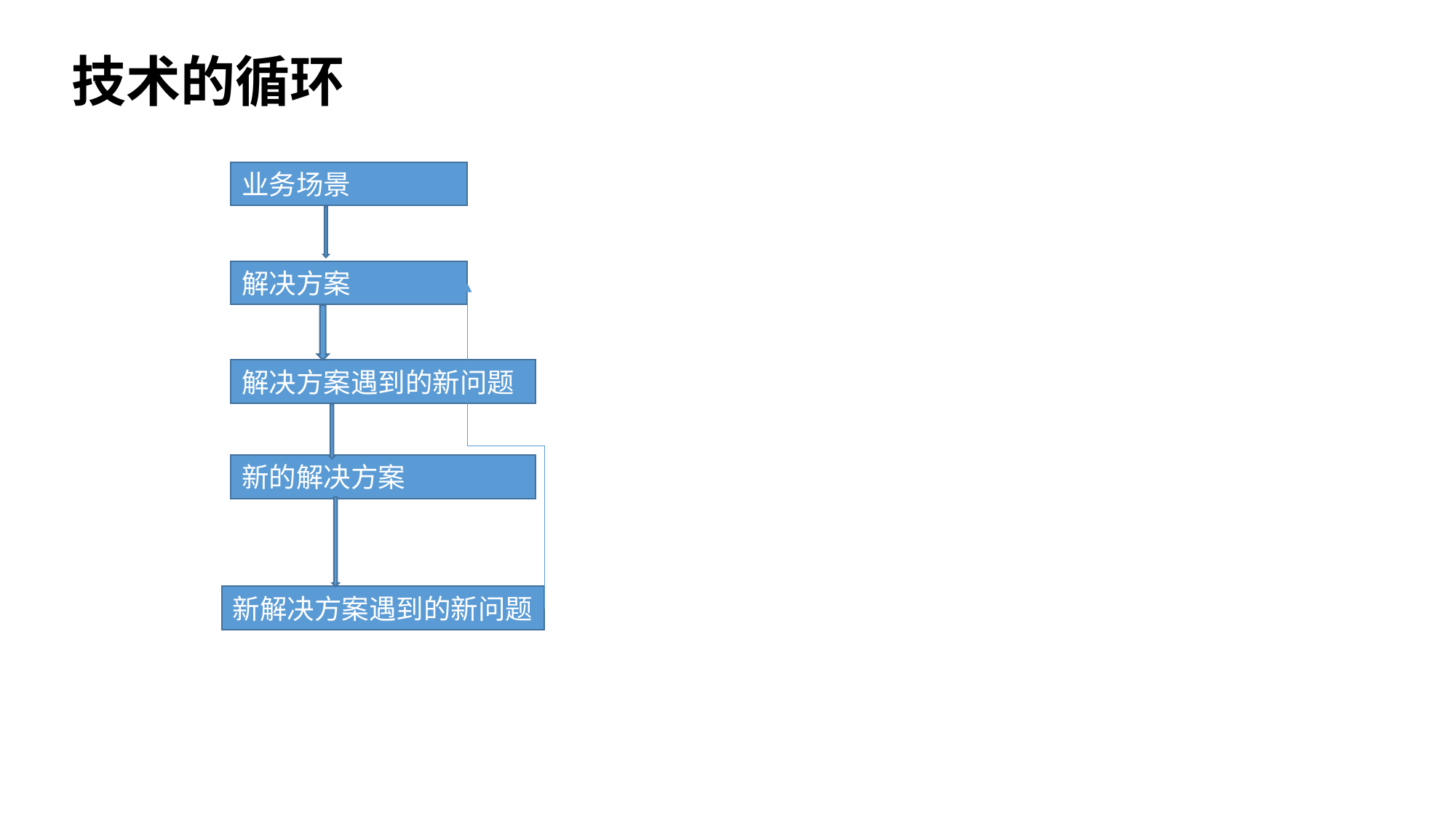

# 技术的循环
业务场景

解决方案

解决方案遇到的新问题

新的解决方案

新解决方案遇到的新问题